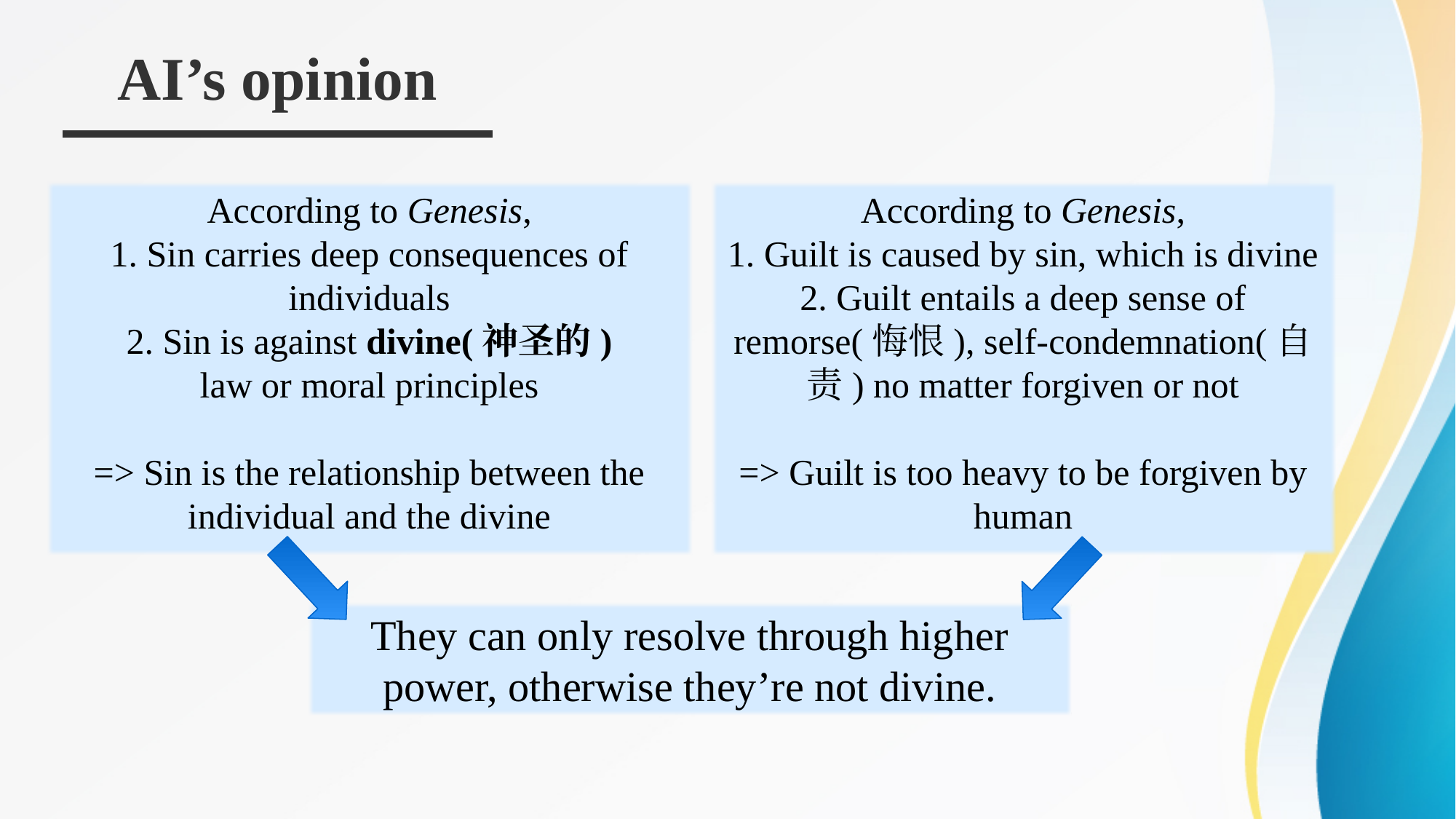

AI’s opinion
According to Genesis,
1. Sin carries deep consequences of individuals
2. Sin is against divine(神圣的)
law or moral principles

=> Sin is the relationship between the individual and the divine

According to Genesis,
1. Guilt is caused by sin, which is divine
2. Guilt entails a deep sense of remorse(悔恨), self-condemnation(自责) no matter forgiven or not

=> Guilt is too heavy to be forgiven by human

They can only resolve through higher power, otherwise they’re not divine.